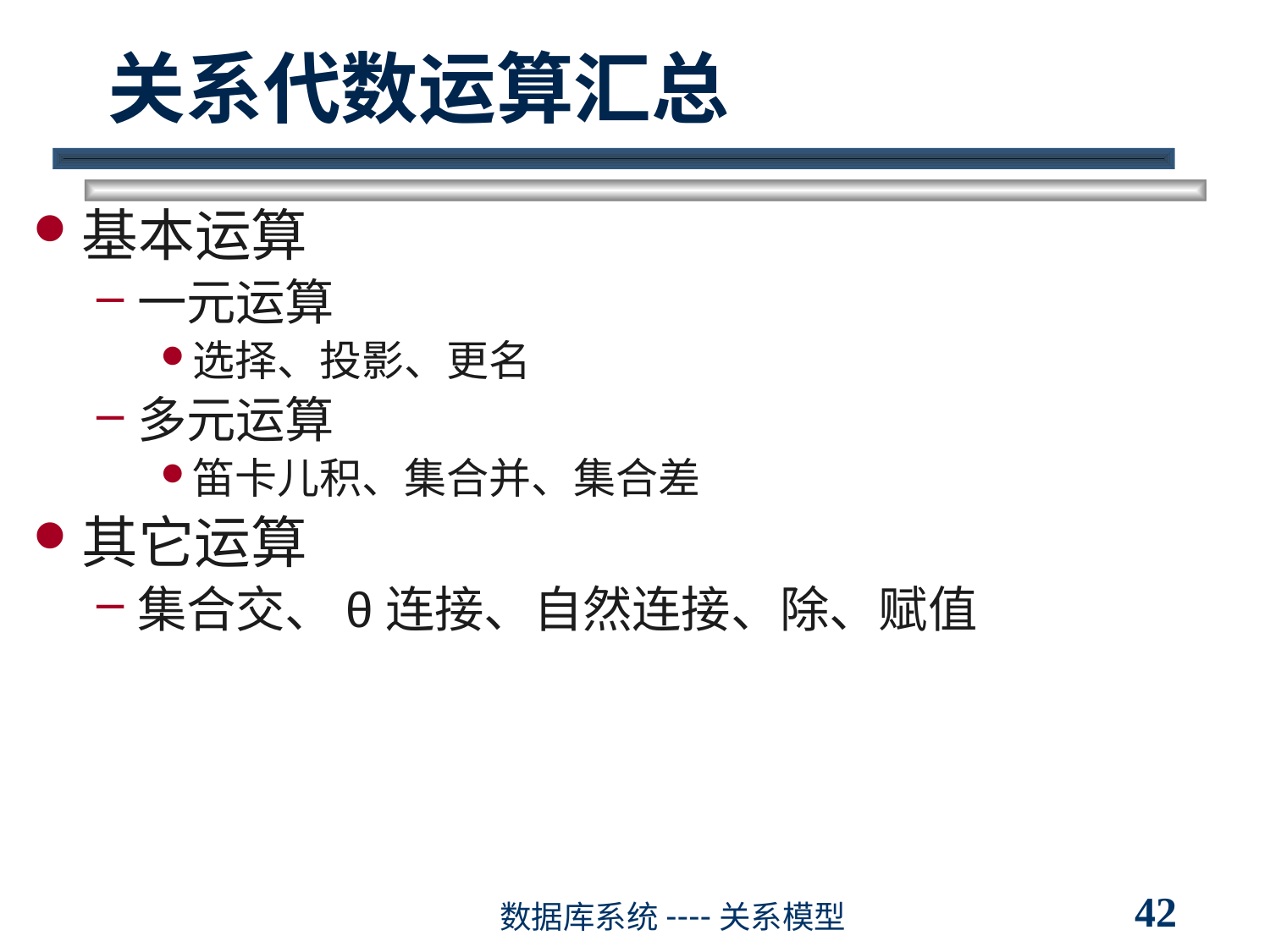

# 关系代数运算汇总
基本运算
一元运算
选择、投影、更名
多元运算
笛卡儿积、集合并、集合差
其它运算
集合交、θ连接、自然连接、除、赋值
42
数据库系统----关系模型